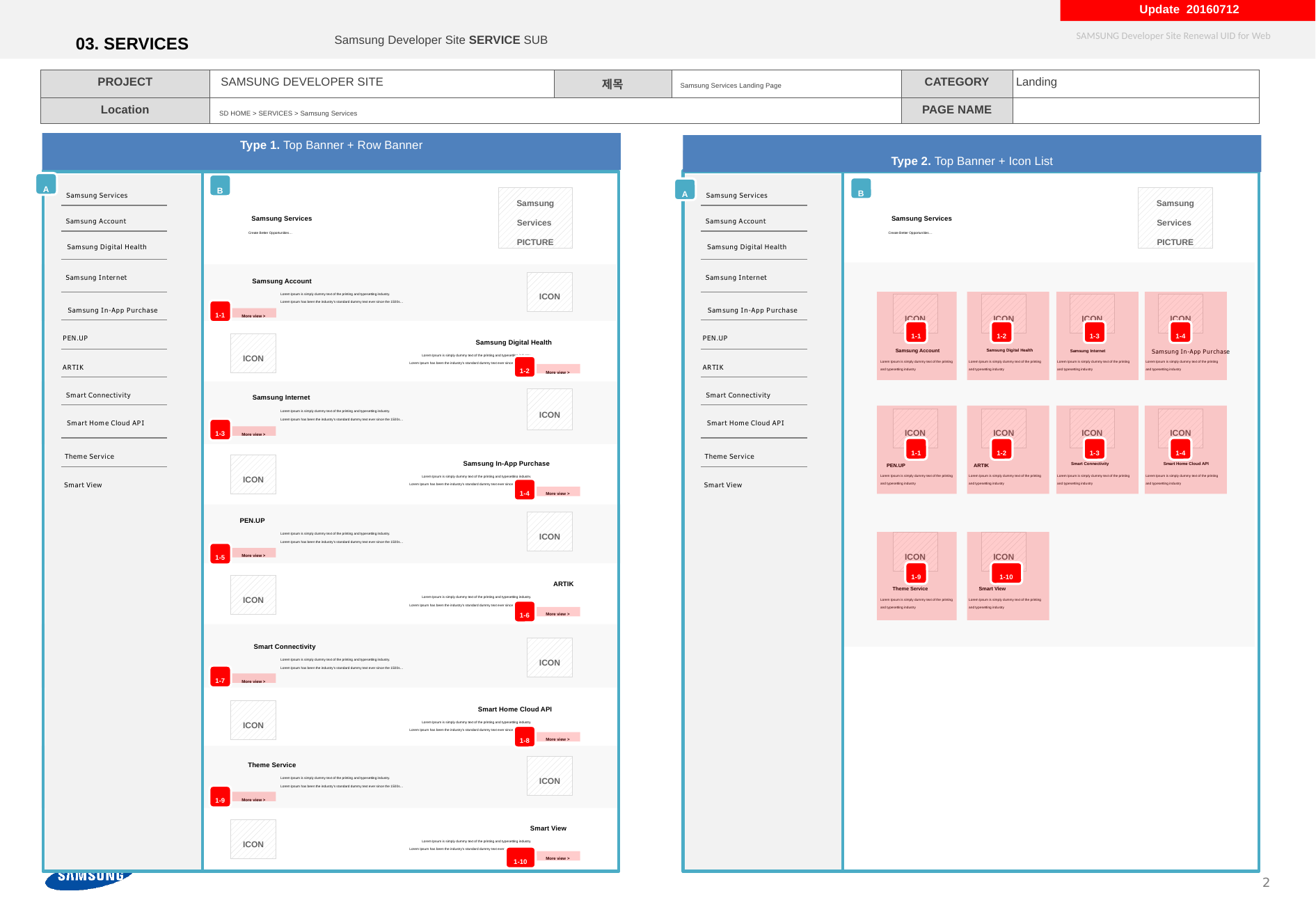

Update  20160712
03. SERVICES
Samsung Developer Site SERVICE SUB
| PROJECT | SAMSUNG DEVELOPER SITE | 제목 |  | CATEGORY | Landing |
| --- | --- | --- | --- | --- | --- |
| Location |  |  |  | PAGE NAME |  |
Samsung Services Landing Page
SD HOME > SERVICES > Samsung Services
Type 1. Top Banner + Row Banner

Type 2. Top Banner + Icon List
Header (6 page)
Header (6 page)

B
A
Samsung Services
Samsung Services
PICTURE
Samsung Services
Create Better Opportunities…
Samsung Account
Samsung Digital Health

Samsung Internet

ICON
Samsung Account
Lorem Ipsum is simply dummy text of the printing and typesetting industry
ICON
Samsung Digital Health
Lorem Ipsum is simply dummy text of the printing and typesetting industry
ICON
Samsung Internet
Lorem Ipsum is simply dummy text of the printing and typesetting industry
ICON
Samsung In-App Purchase
Lorem Ipsum is simply dummy text of the printing and typesetting industry
Samsung In-App Purchase
1-1
1-2
1-3
1-4
PEN.UP
ARTIK

Smart Connectivity

ICON
PEN.UP
Lorem Ipsum is simply dummy text of the printing and typesetting industry
ICON
ARTIK
Lorem Ipsum is simply dummy text of the printing and typesetting industry
ICON
Smart Connectivity
Lorem Ipsum is simply dummy text of the printing and typesetting industry
ICON
Smart Home Cloud API
Lorem Ipsum is simply dummy text of the printing and typesetting industry
Smart Home Cloud API
1-1
1-2
1-3
1-4

Theme Service
Smart View

ICON
Theme Service
Lorem Ipsum is simply dummy text of the printing and typesetting industry
ICON
Smart View
Lorem Ipsum is simply dummy text of the printing and typesetting industry
1-9
1-10
| A | LNB 영역 |
| --- | --- |
| B | Overview 콘텐츠 영역 |
| 1 | 1-1 클릭 시 Main > SERVICES > Samsung Account 페이지로 이동 1-2 클릭 시 Main > SERVICES > Samsung Digital Health 페이지로 이동 1-3 클릭 시 Main > SERVICES > Samsung Internet 페이지로 이동 1-4 클릭 시 Main > SERVICES > Samsung In-App Purchase 페이지로 이동 1-4 클릭 시 Main > SERVICES > PEN.UP 페이지로 이동 1-5 클릭 시 Main > SERVICES > PEN.UP 페이지로 이동 1-6 클릭 시 Main > SERVICES > ARTIK 페이지로 이동 1-7 클릭 시 Main > SERVICES > Smart Connectivity 페이지로 이동 1-8 클릭 시 Main > SERVICES > Smart Home Cloud API 페이지로 이동 1-9 클릭 시 Main > SERVICES > Theme Service 페이지로 이동 1-10 클릭 시 Main > SERVICES > Smart View 페이지로 이동 |

A
B
Samsung Services
Samsung Services
PICTURE
Samsung Services
Create Better Opportunities…
Samsung Account
Samsung Digital Health

Samsung Account
Lorem Ipsum is simply dummy text of the printing and typesetting industry.
Lorem Ipsum has been the industry's standard dummy text ever since the 1500s…
More view >
ICON
Samsung Internet
Samsung In-App Purchase
PEN.UP
Samsung Digital Health
ICON
Lorem Ipsum is simply dummy text of the printing and typesetting industry.
Lorem Ipsum has been the industry's standard dummy text ever since the 1500s…
More view >
ARTIK

Samsung Internet
Lorem Ipsum is simply dummy text of the printing and typesetting industry.
Lorem Ipsum has been the industry's standard dummy text ever since the 1500s…
More view >
ICON
Smart Connectivity
Smart Home Cloud API

Theme Service
Samsung In-App Purchase
ICON
Lorem Ipsum is simply dummy text of the printing and typesetting industry.
Lorem Ipsum has been the industry's standard dummy text ever since the 1500s…
More view >
Smart View

PEN.UP
Lorem Ipsum is simply dummy text of the printing and typesetting industry.
Lorem Ipsum has been the industry's standard dummy text ever since the 1500s…
More view >
ICON
ARTIK
ICON
Lorem Ipsum is simply dummy text of the printing and typesetting industry.
Lorem Ipsum has been the industry's standard dummy text ever since the 1500s…
More view >

Smart Connectivity
Lorem Ipsum is simply dummy text of the printing and typesetting industry.
Lorem Ipsum has been the industry's standard dummy text ever since the 1500s…
More view >
ICON
Smart Home Cloud API
ICON
Lorem Ipsum is simply dummy text of the printing and typesetting industry.
Lorem Ipsum has been the industry's standard dummy text ever since the 1500s…
More view >

Theme Service
Lorem Ipsum is simply dummy text of the printing and typesetting industry.
Lorem Ipsum has been the industry's standard dummy text ever since the 1500s…
More view >
ICON
Smart View
ICON
Lorem Ipsum is simply dummy text of the printing and typesetting industry.
Lorem Ipsum has been the industry's standard dummy text ever since the 1500s…
More view >
1-1

1-2

1-3

1-4

1-5

1-6

1-7

1-8

1-9

1-10